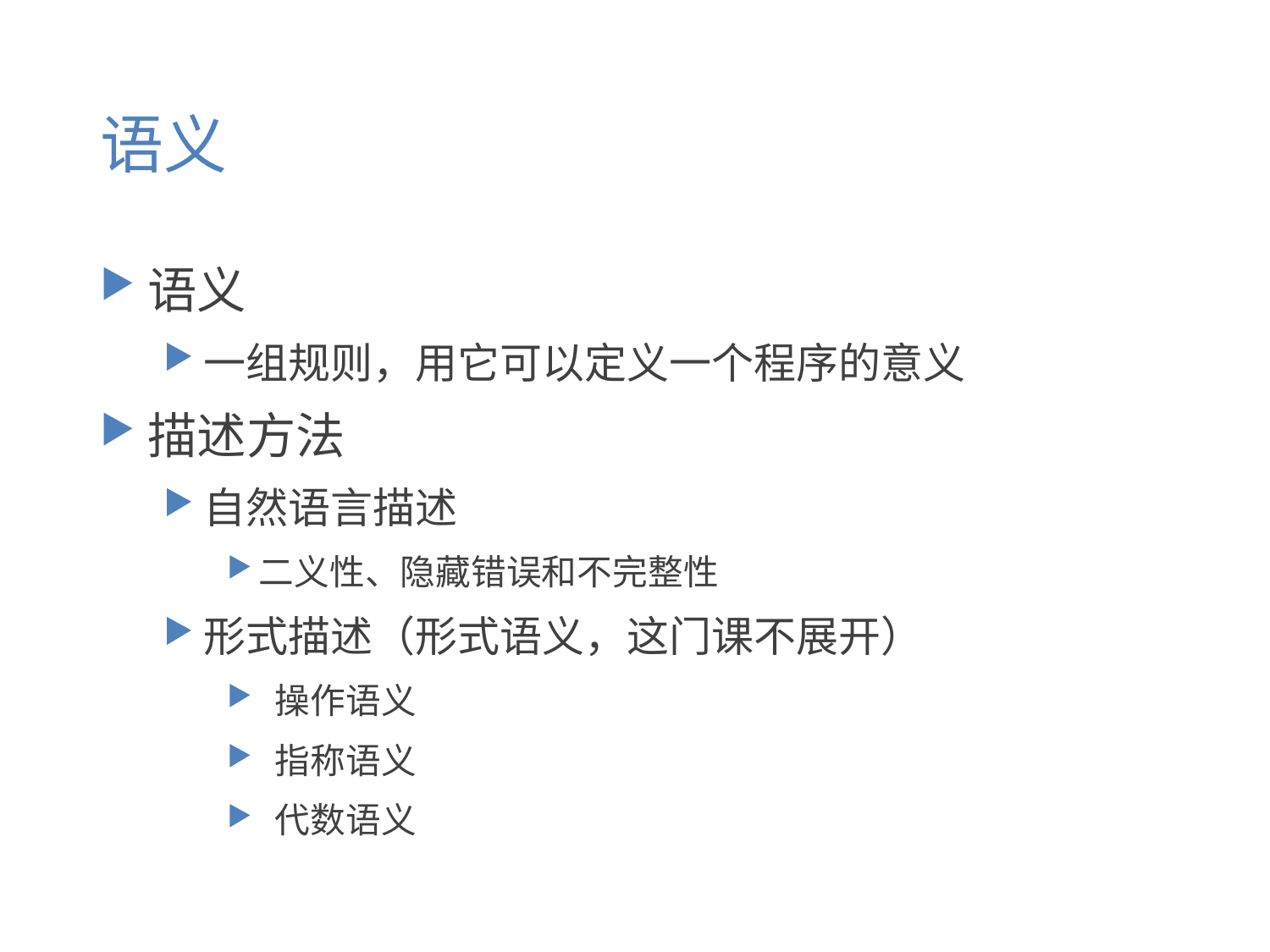

# 语义
语义
一组规则，用它可以定义一个程序的意义
描述方法
自然语言描述
二义性、隐藏错误和不完整性
形式描述（形式语义，这门课不展开）
 操作语义
 指称语义
 代数语义